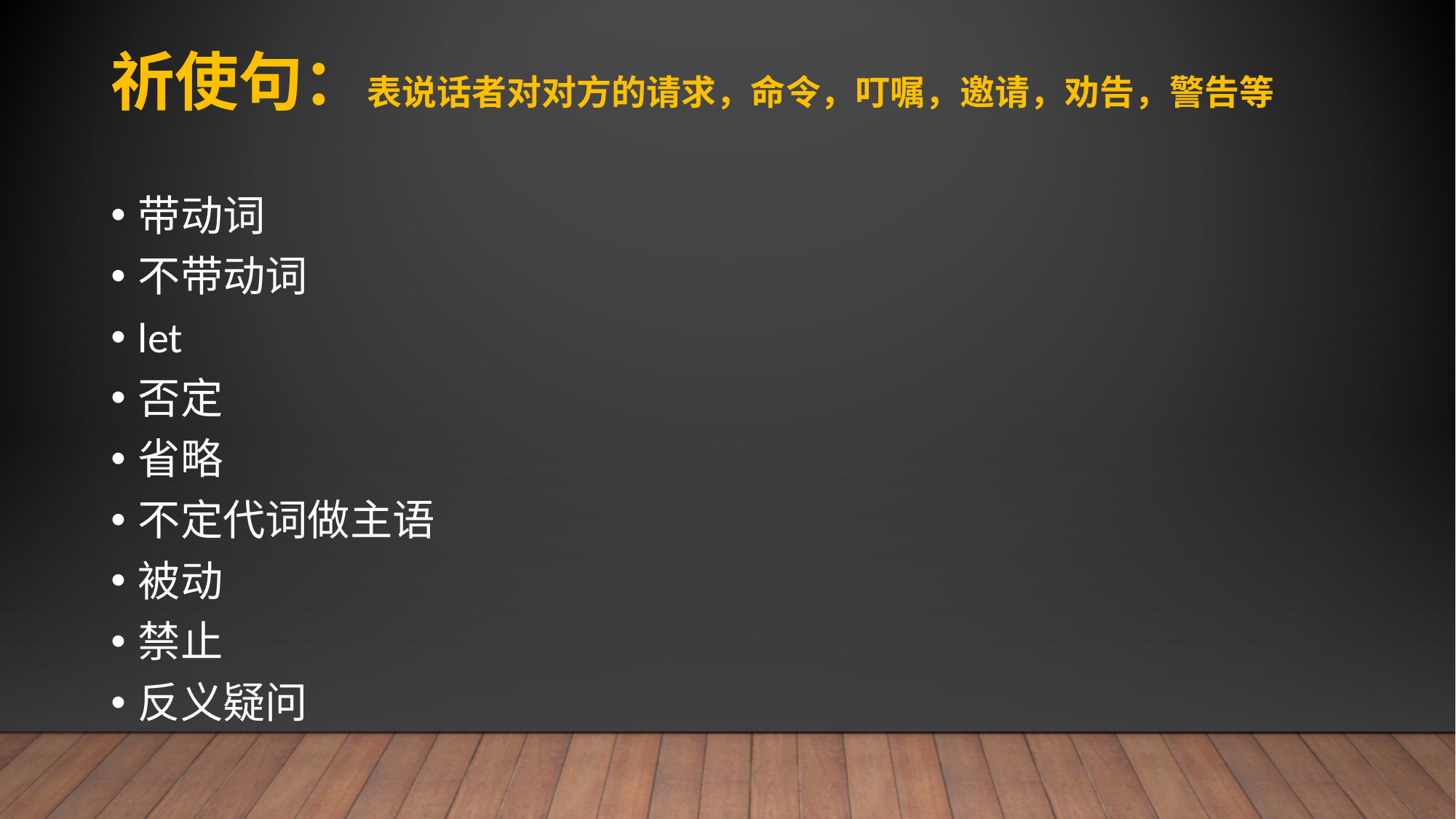

# 祈使句：表说话者对对方的请求，命令，叮嘱，邀请，劝告，警告等
带动词
不带动词
let
否定
省略
不定代词做主语
被动
禁止
反义疑问